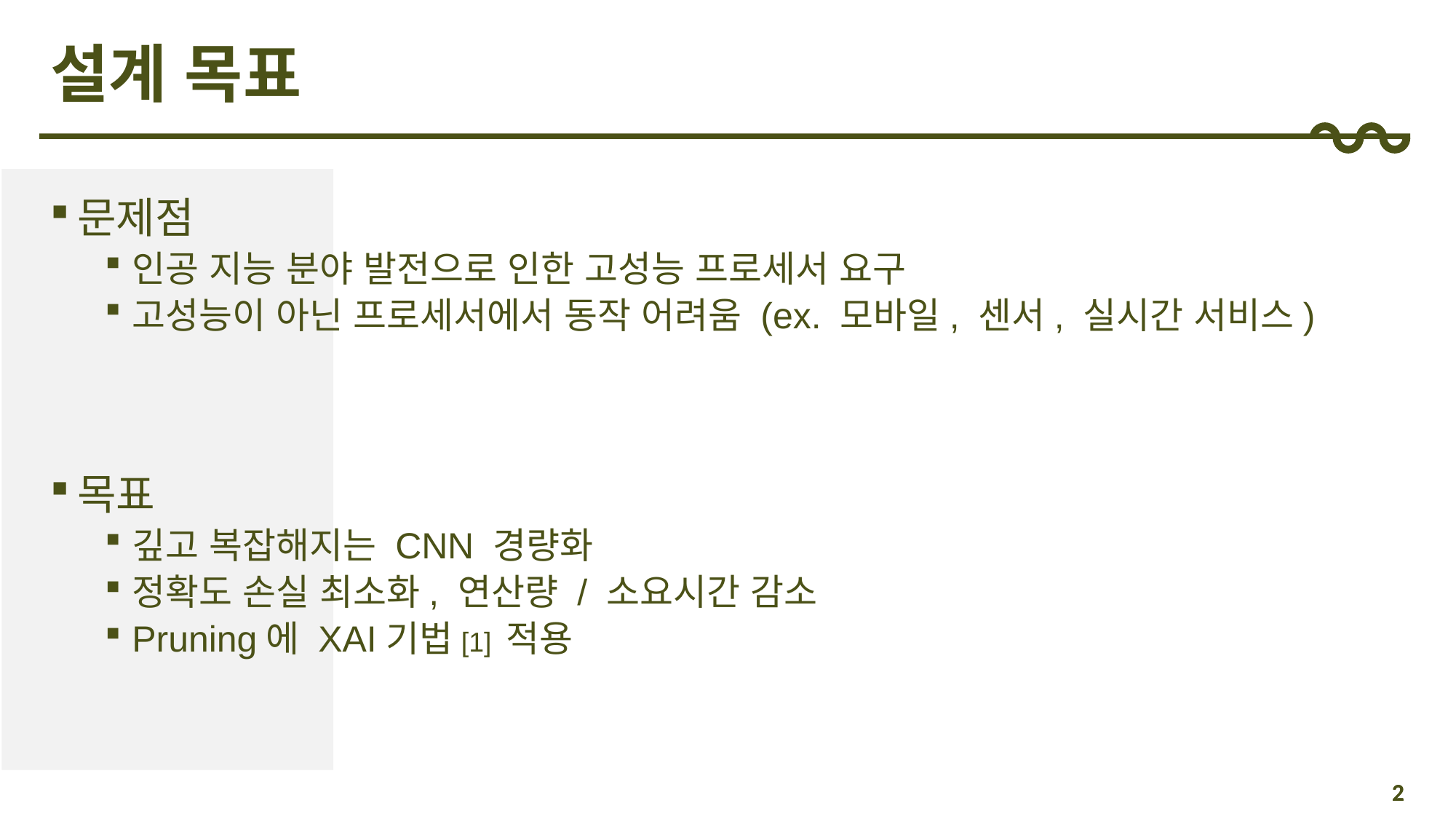

# 설계 목표
문제점
인공 지능 분야 발전으로 인한 고성능 프로세서 요구
고성능이 아닌 프로세서에서 동작 어려움 (ex. 모바일, 센서, 실시간 서비스)

목표
깊고 복잡해지는 CNN 경량화
정확도 손실 최소화, 연산량 / 소요시간 감소
Pruning에 XAI기법[1] 적용